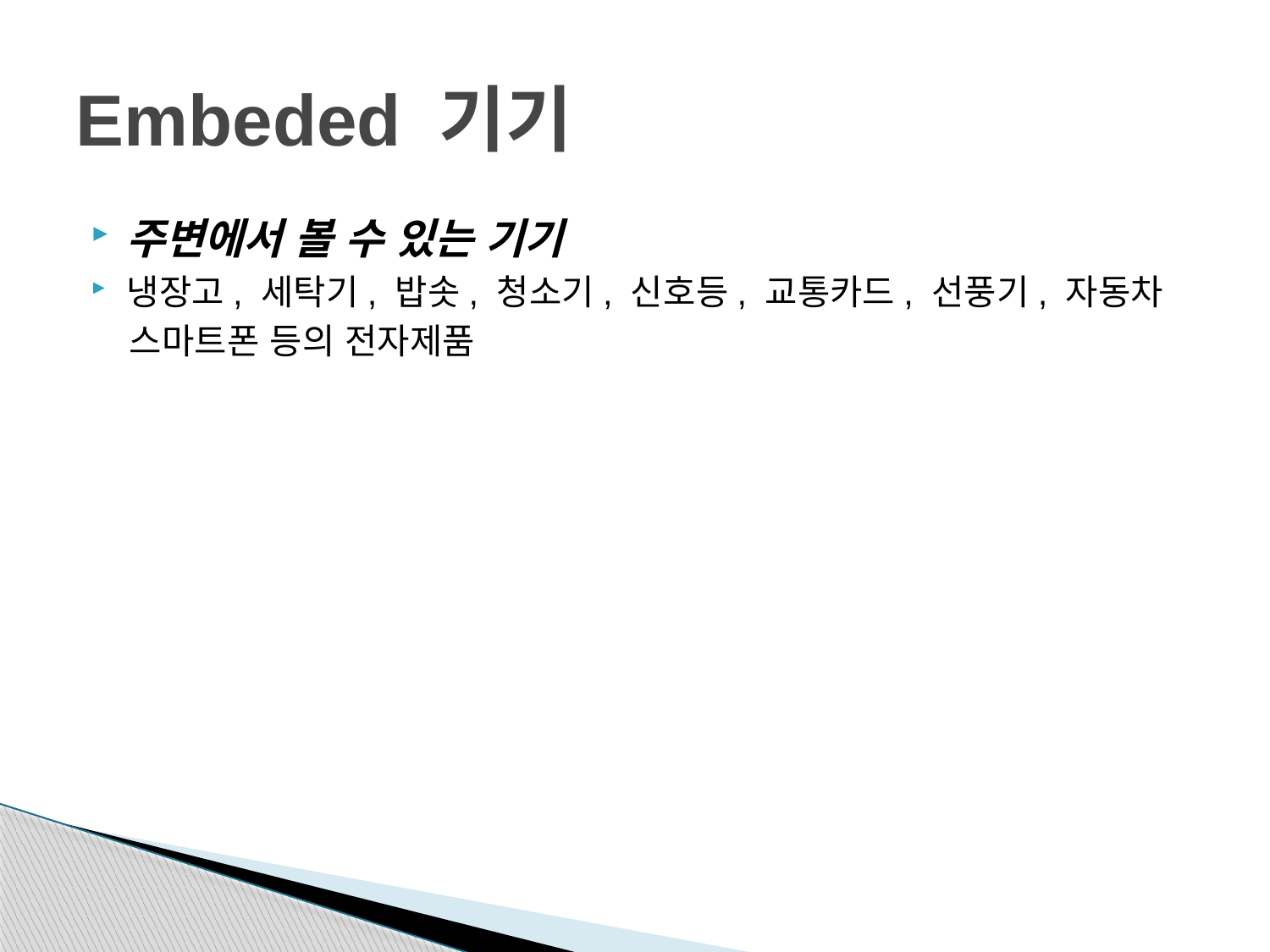

# Embeded 기기
주변에서 볼 수 있는 기기
냉장고, 세탁기, 밥솟, 청소기, 신호등, 교통카드, 선풍기, 자동차
   스마트폰 등의 전자제품